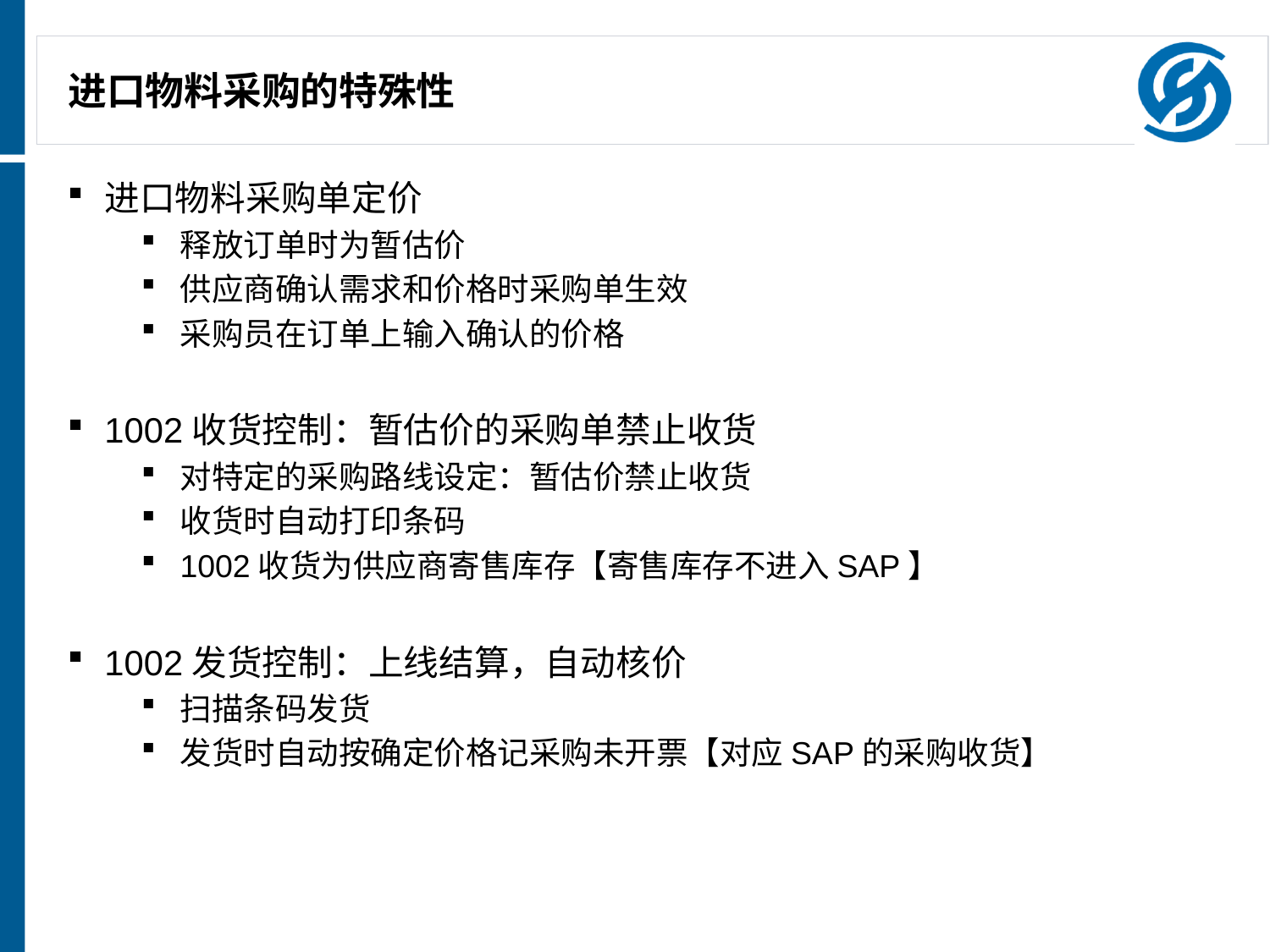

# 进口物料采购的特殊性
进口物料采购单定价
释放订单时为暂估价
供应商确认需求和价格时采购单生效
采购员在订单上输入确认的价格

1002收货控制：暂估价的采购单禁止收货
对特定的采购路线设定：暂估价禁止收货
收货时自动打印条码
1002收货为供应商寄售库存【寄售库存不进入SAP】

1002发货控制：上线结算，自动核价
扫描条码发货
发货时自动按确定价格记采购未开票【对应SAP的采购收货】